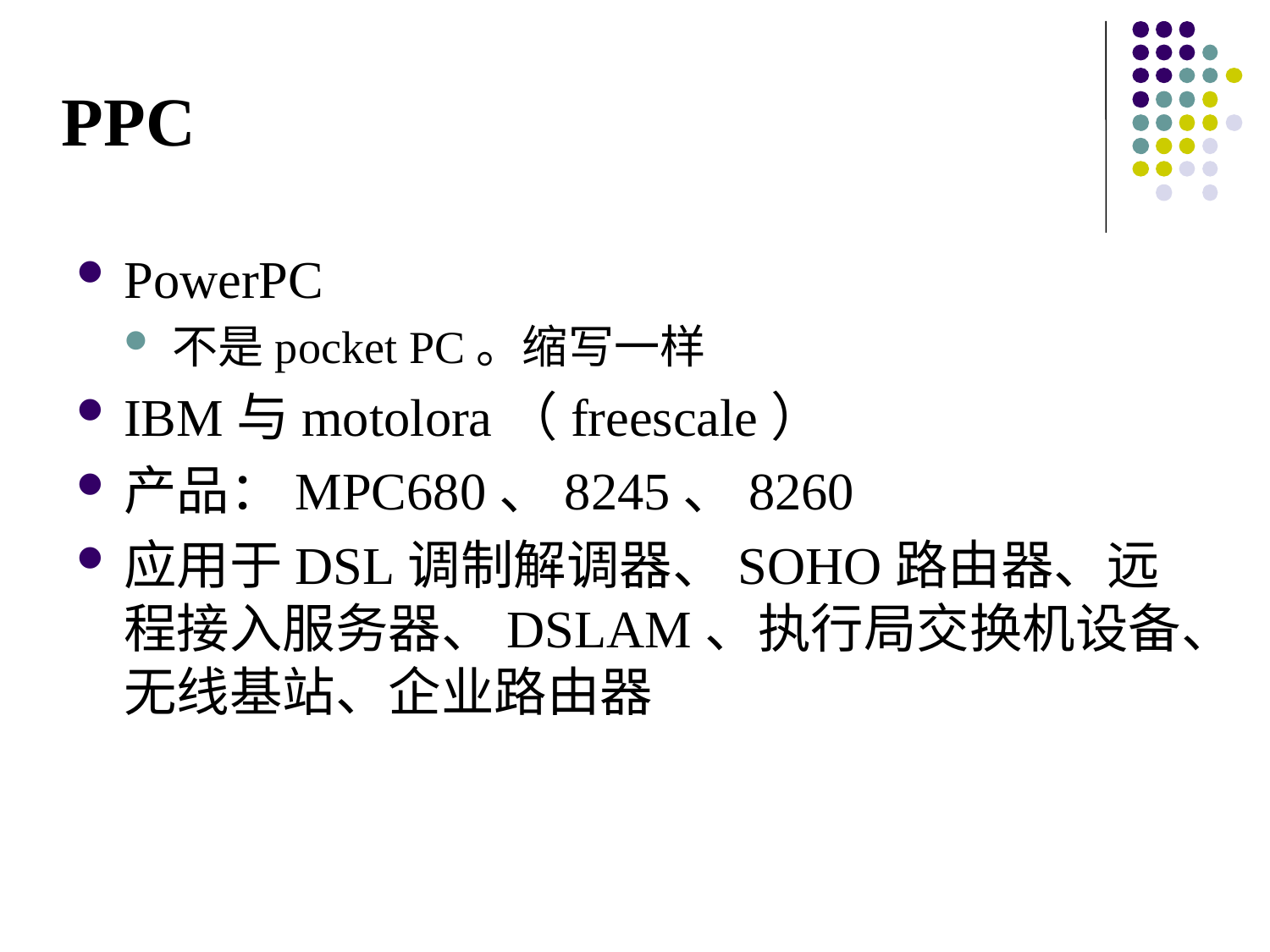

# PPC
PowerPC
不是pocket PC。缩写一样
IBM与motolora（freescale）
产品：MPC680、8245、8260
应用于DSL调制解调器、SOHO路由器、远程接入服务器、DSLAM、执行局交换机设备、无线基站、企业路由器